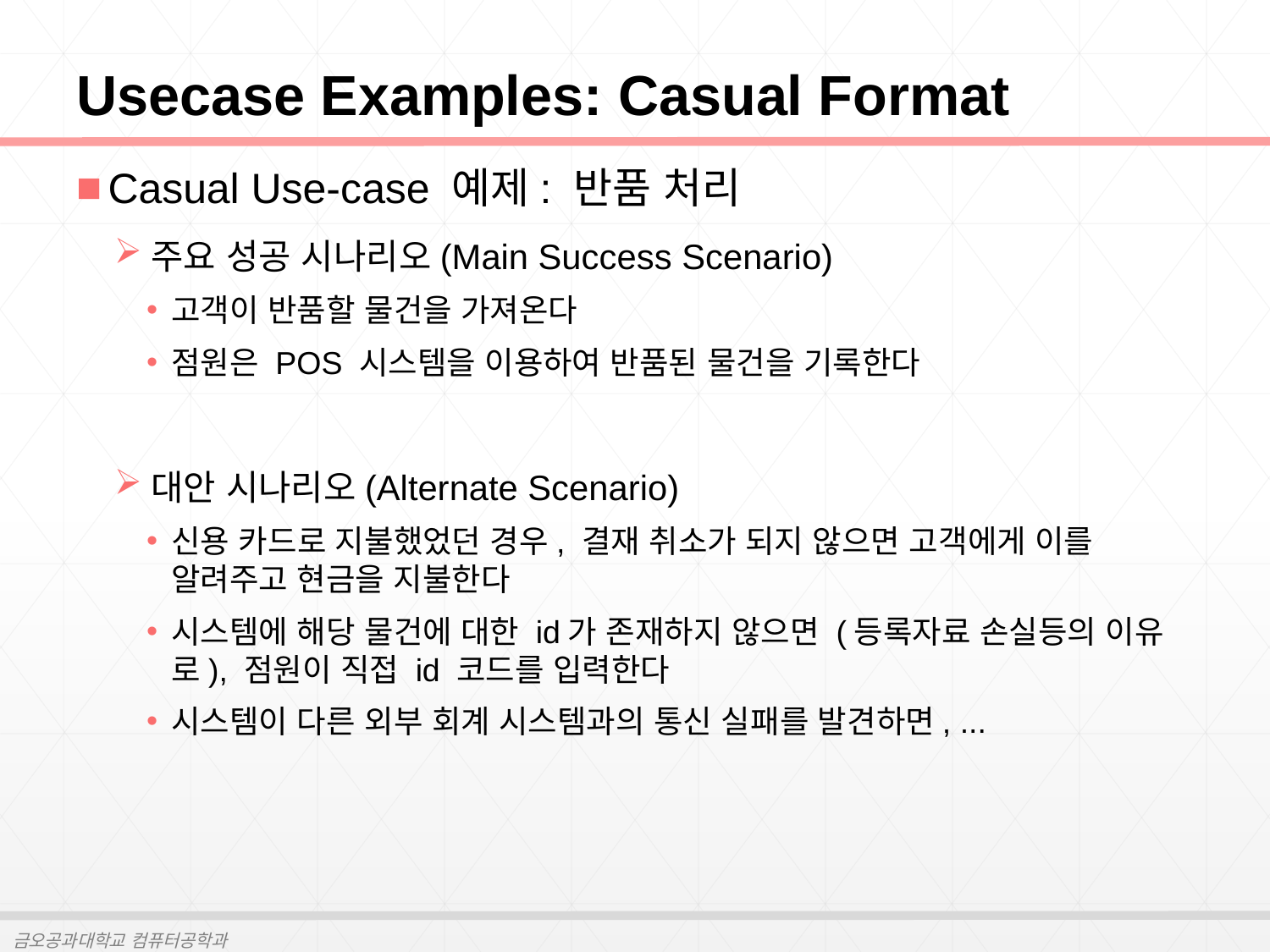

# Usecase Examples: Casual Format
Casual Use-case 예제: 반품 처리
주요 성공 시나리오(Main Success Scenario)
고객이 반품할 물건을 가져온다
점원은 POS 시스템을 이용하여 반품된 물건을 기록한다

대안 시나리오(Alternate Scenario)
신용 카드로 지불했었던 경우, 결재 취소가 되지 않으면 고객에게 이를 알려주고 현금을 지불한다
시스템에 해당 물건에 대한 id가 존재하지 않으면 (등록자료 손실등의 이유로), 점원이 직접 id 코드를 입력한다
시스템이 다른 외부 회계 시스템과의 통신 실패를 발견하면, ...
금오공과대학교 컴퓨터공학과